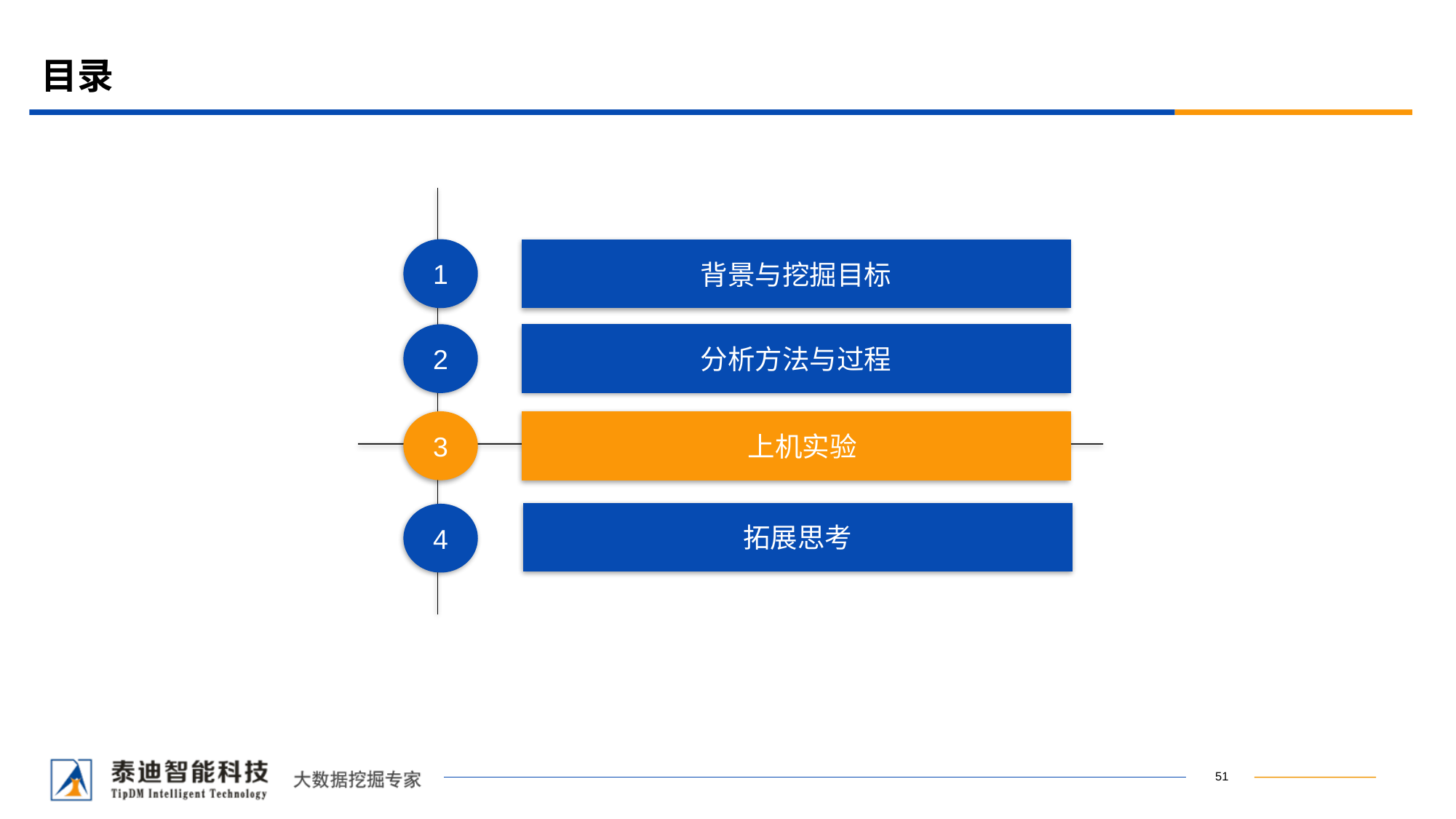

# 目录
1
背景与挖掘目标
2
分析方法与过程
3
 上机实验

拓展思考
4